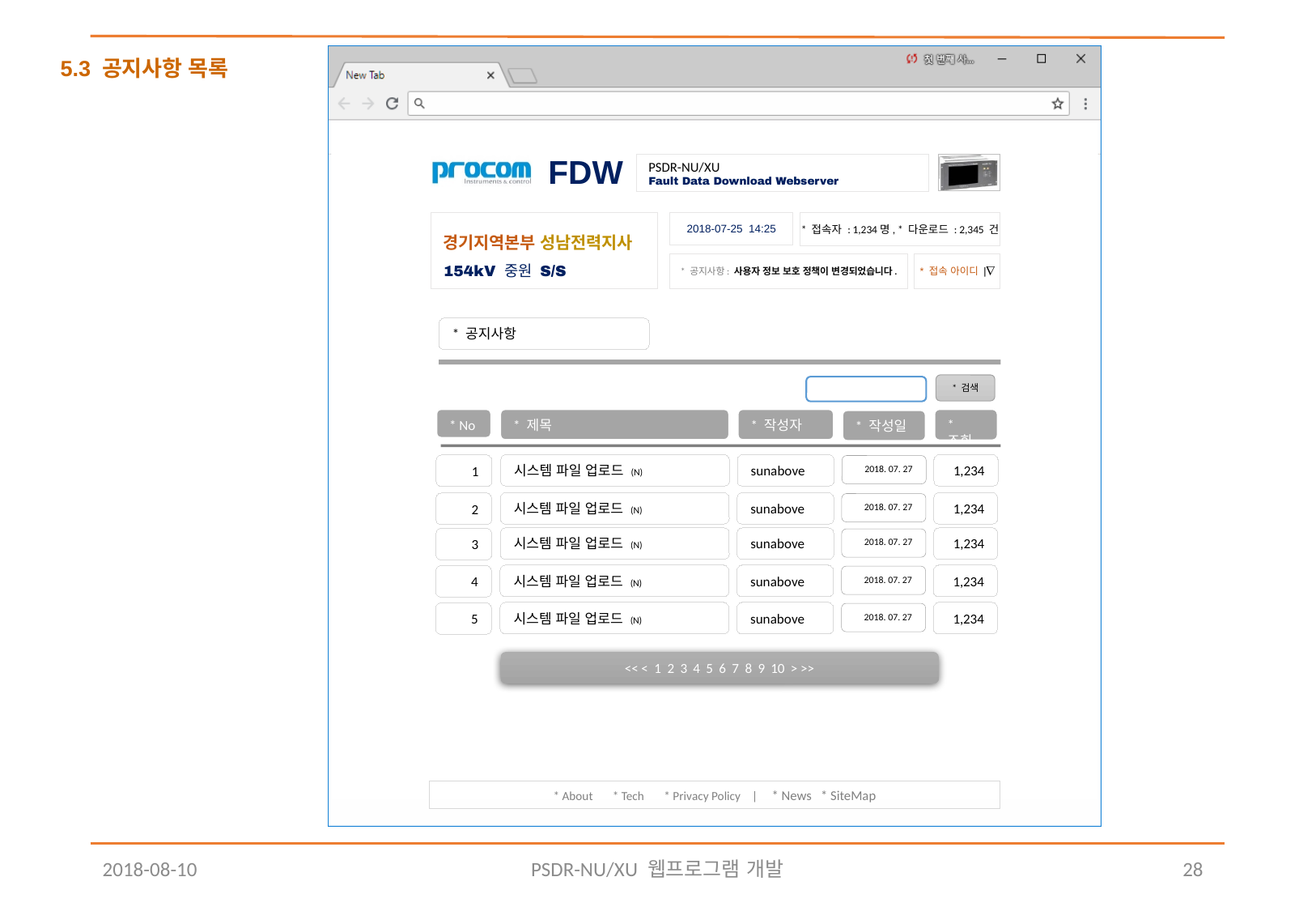

# 5.3 공지사항 목록
* 공지사항

* 검색

* No
* 작성자
* 조회
* 제목
* 작성일

1,234
sunabove
시스템 파일 업로드 (N)
1
2018. 07. 27
1,234
sunabove
시스템 파일 업로드 (N)
2
2018. 07. 27
1,234
sunabove
시스템 파일 업로드 (N)
3
2018. 07. 27
1,234
sunabove
시스템 파일 업로드 (N)
4
2018. 07. 27
1,234
sunabove
시스템 파일 업로드 (N)
5
2018. 07. 27
<< <  1  2  3  4  5  6  7  8  9  10  > >>
2018-08-10
PSDR-NU/XU 웹프로그램 개발
28